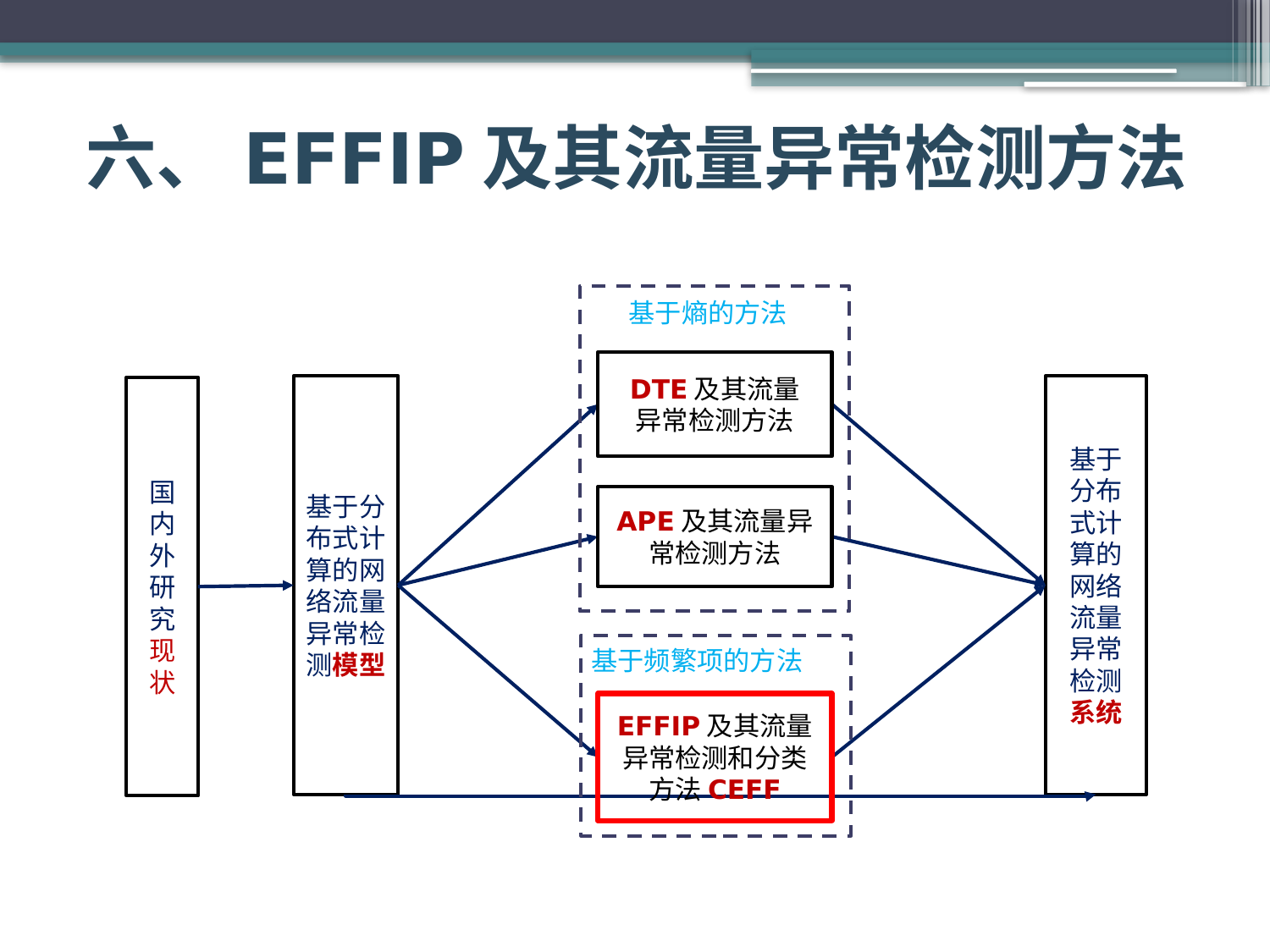

# 六、EFFIP及其流量异常检测方法

基于熵的方法
DTE及其流量
异常检测方法
APE及其流量异常检测方法
基于分布式计算的网络流量异常检测模型
基于分布式计算的网络流量异常检测系统
国内外研究现状

基于频繁项的方法
EFFIP及其流量异常检测和分类方法CEFF